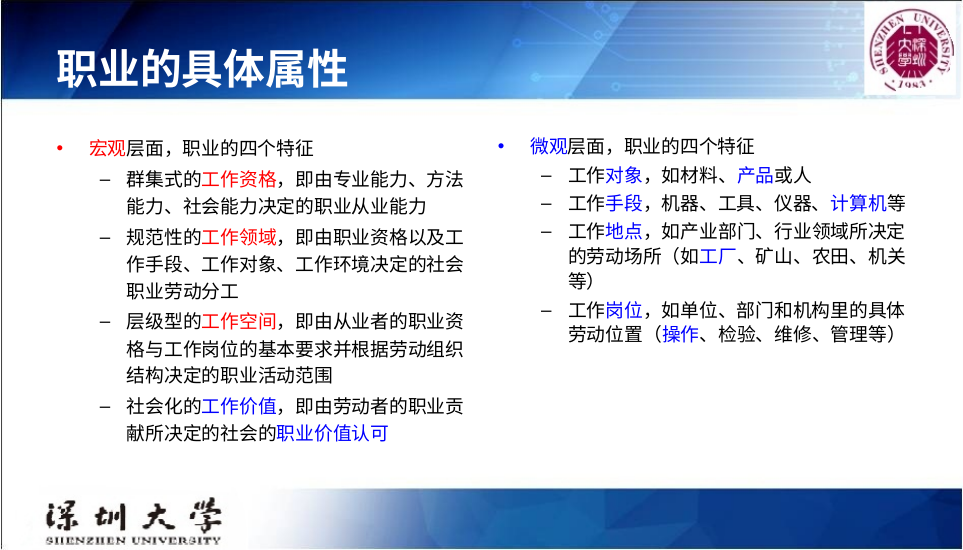

# 职业的具体属性
宏观层面，职业的四个特征
群集式的工作资格，即由专业能力、方法能力、社会能力决定的职业从业能力
规范性的工作领域，即由职业资格以及工作手段、工作对象、工作环境决定的社会职业劳动分工
层级型的工作空间，即由从业者的职业资格与工作岗位的基本要求并根据劳动组织结构决定的职业活动范围
社会化的工作价值，即由劳动者的职业贡献所决定的社会的职业价值认可
微观层面，职业的四个特征
工作对象，如材料、产品或人
工作手段，机器、工具、仪器、计算机等
工作地点，如产业部门、行业领域所决定的劳动场所（如工厂、矿山、农田、机关等）
工作岗位，如单位、部门和机构里的具体劳动位置（操作、检验、维修、管理等）
12